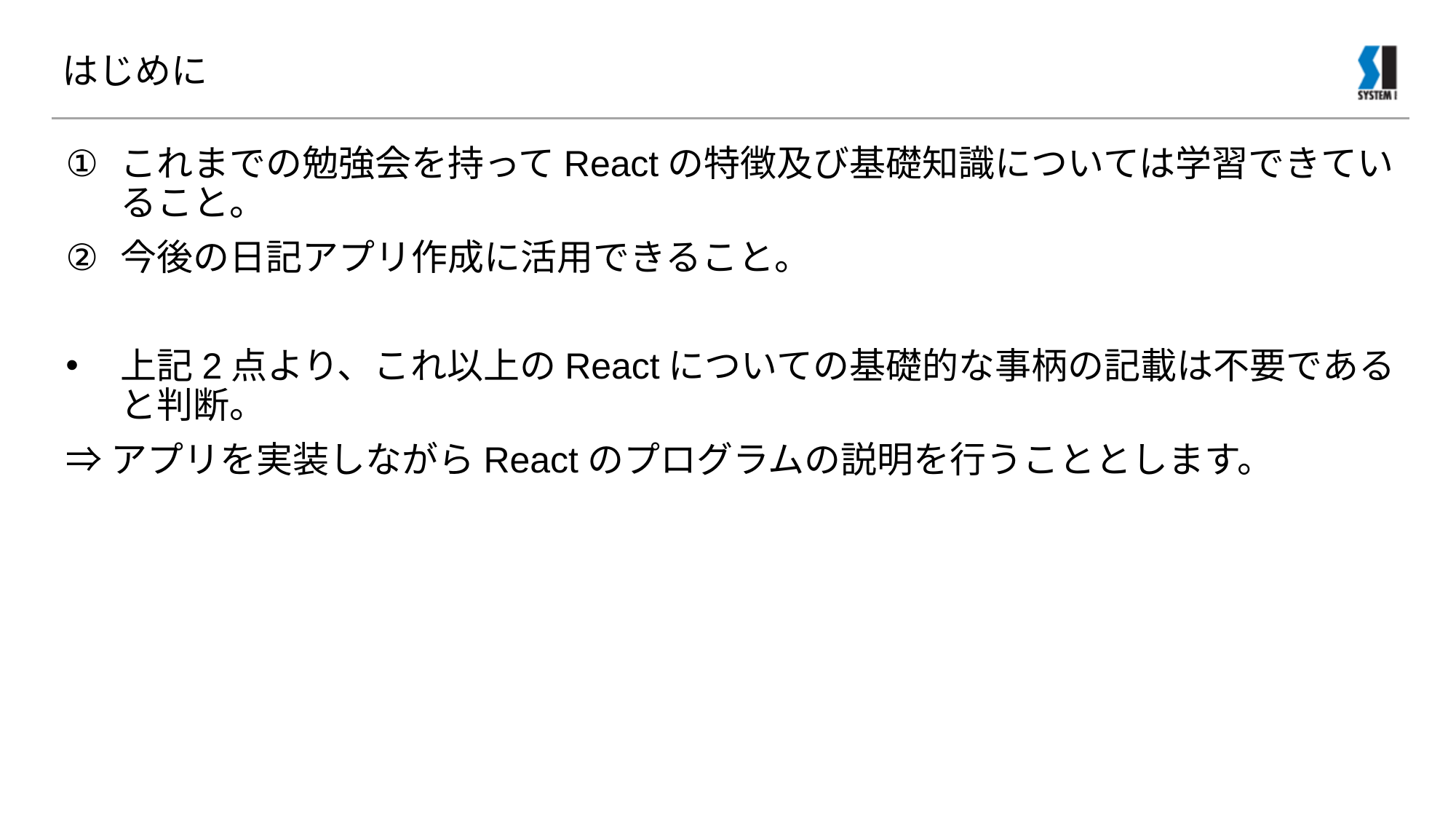

# はじめに
これまでの勉強会を持ってReactの特徴及び基礎知識については学習できていること。
今後の日記アプリ作成に活用できること。

上記2点より、これ以上のReactについての基礎的な事柄の記載は不要であると判断。
⇒アプリを実装しながらReactのプログラムの説明を行うこととします。